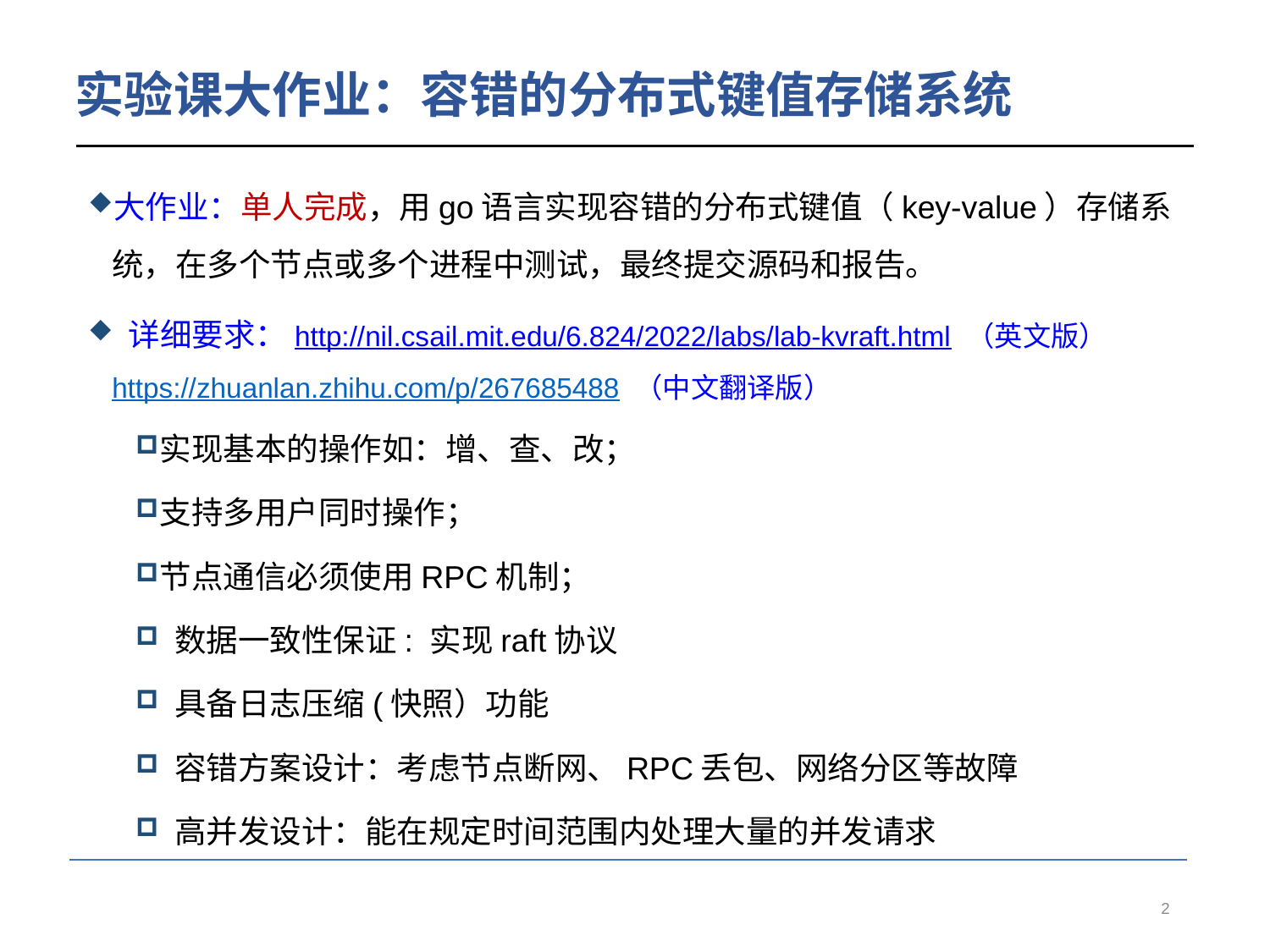

# 实验课大作业：容错的分布式键值存储系统
大作业：单人完成，用go语言实现容错的分布式键值（key-value）存储系统，在多个节点或多个进程中测试，最终提交源码和报告。
 详细要求：http://nil.csail.mit.edu/6.824/2022/labs/lab-kvraft.html （英文版）https://zhuanlan.zhihu.com/p/267685488 （中文翻译版）
实现基本的操作如：增、查、改；
支持多用户同时操作；
节点通信必须使用RPC机制；
 数据一致性保证: 实现raft协议
 具备日志压缩(快照）功能
 容错方案设计：考虑节点断网、RPC丢包、网络分区等故障
 高并发设计：能在规定时间范围内处理大量的并发请求

2